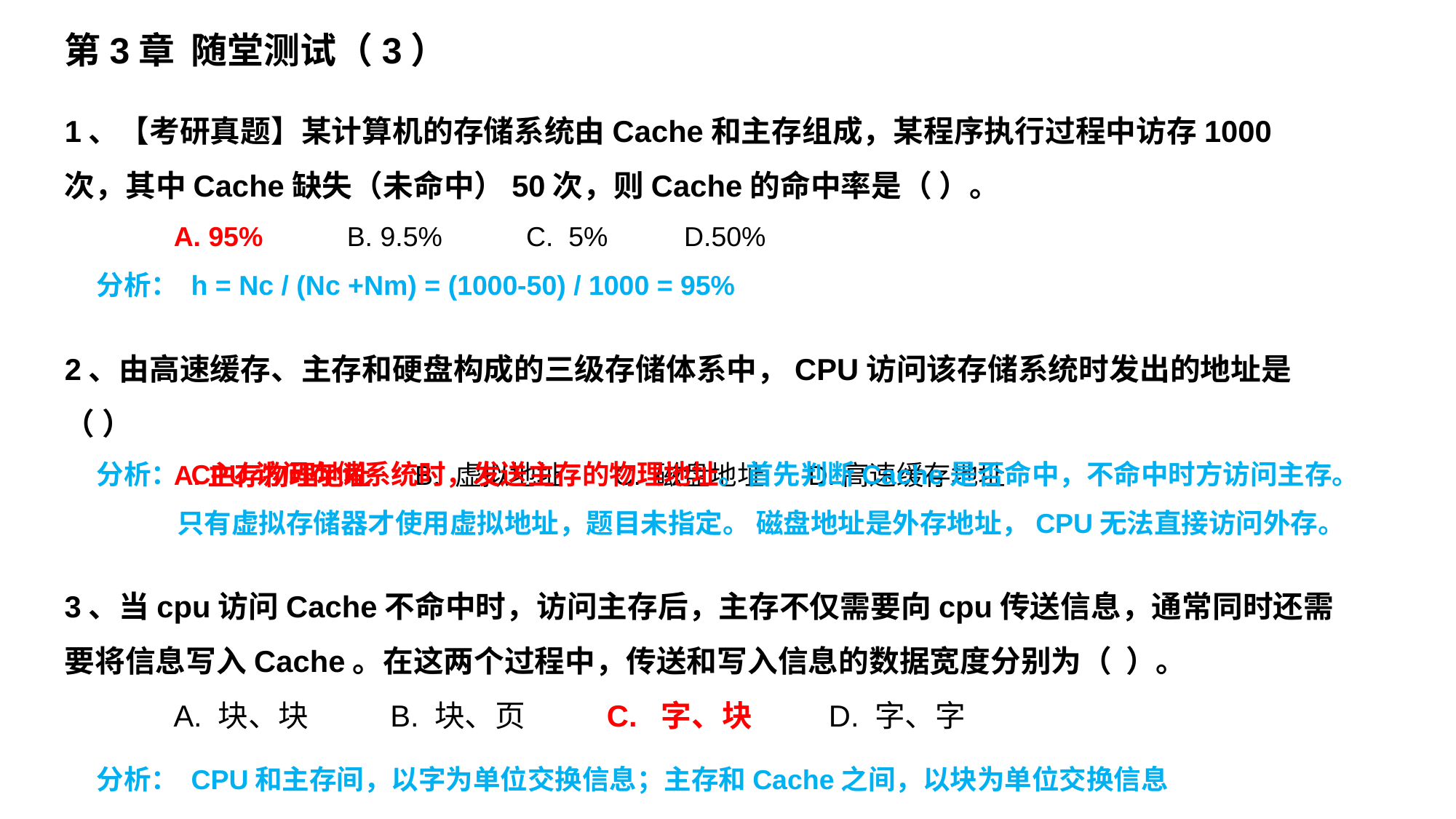

第3章  随堂测试（3）
1、【考研真题】某计算机的存储系统由Cache和主存组成，某程序执行过程中访存1000次，其中Cache缺失（未命中）50次，则Cache的命中率是（ ）。
	A. 95%           B. 9.5%           C.  5%          D.50%
分析： h = Nc / (Nc +Nm) = (1000-50) / 1000 = 95%
2、由高速缓存、主存和硬盘构成的三级存储体系中，CPU访问该存储系统时发出的地址是（ ）
	A.主存物理地址      B. 虚拟地址       C. 磁盘地址      D.高速缓存地址
分析： CPU访问存储系统时，发送主存的物理地址。首先判断Cache是否命中，不命中时方访问主存。
            只有虚拟存储器才使用虚拟地址，题目未指定。 磁盘地址是外存地址，CPU无法直接访问外存。
3、当cpu访问Cache不命中时，访问主存后，主存不仅需要向cpu传送信息，通常同时还需要将信息写入Cache。在这两个过程中，传送和写入信息的数据宽度分别为（  ）。
	A. 块、块           B. 块、页           C.  字、块          D. 字、字
分析： CPU和主存间，以字为单位交换信息；主存和Cache之间，以块为单位交换信息